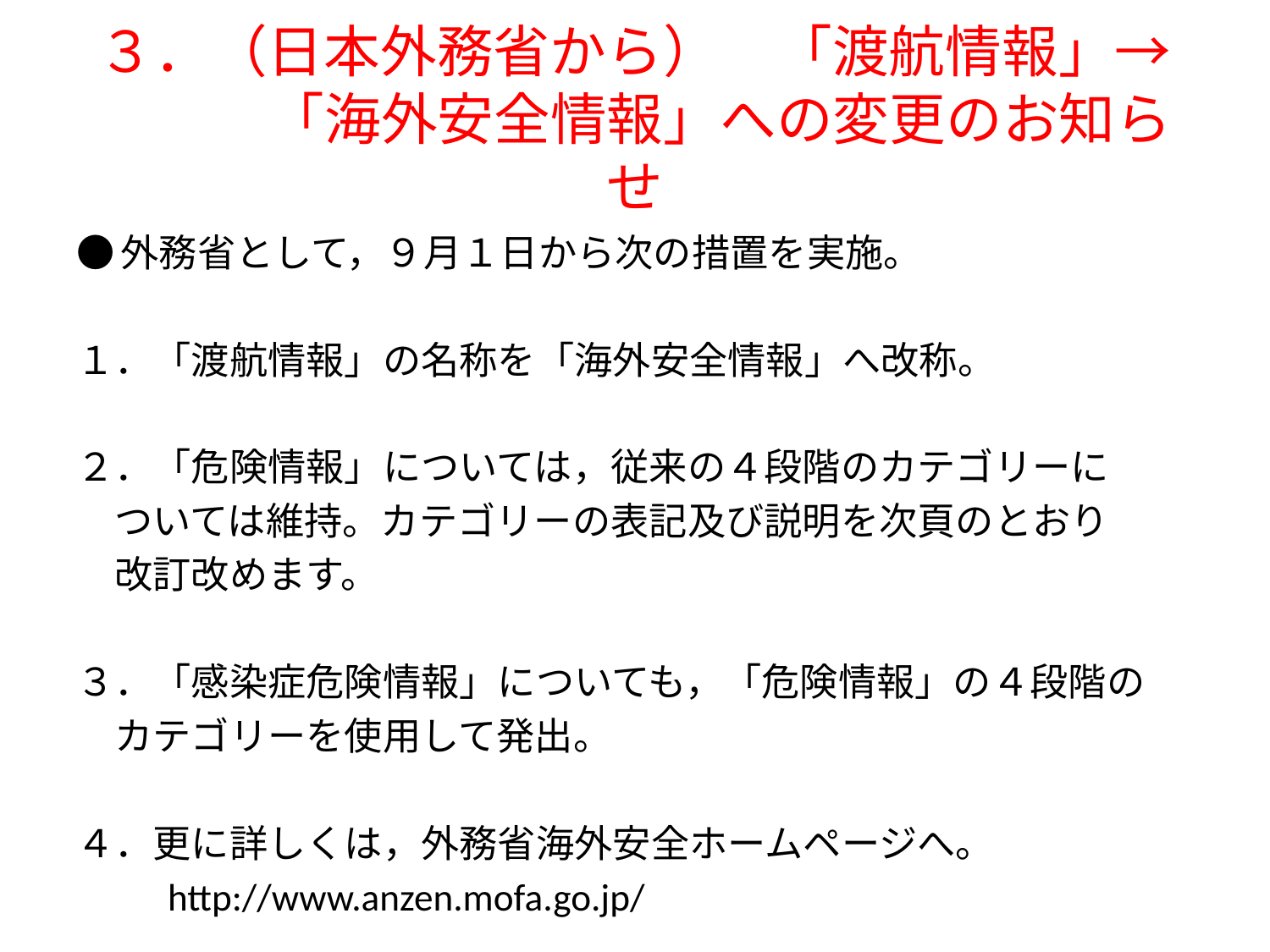

# ３．（日本外務省から）　「渡航情報」→ 　　　「海外安全情報」への変更のお知らせ
●外務省として，９月１日から次の措置を実施。

１．「渡航情報」の名称を「海外安全情報」へ改称。

２．「危険情報」については，従来の４段階のカテゴリーに
　ついては維持。カテゴリーの表記及び説明を次頁のとおり
　改訂改めます。

３．「感染症危険情報」についても，「危険情報」の４段階の
　カテゴリーを使用して発出。

４．更に詳しくは，外務省海外安全ホームページへ。
　　 http://www.anzen.mofa.go.jp/